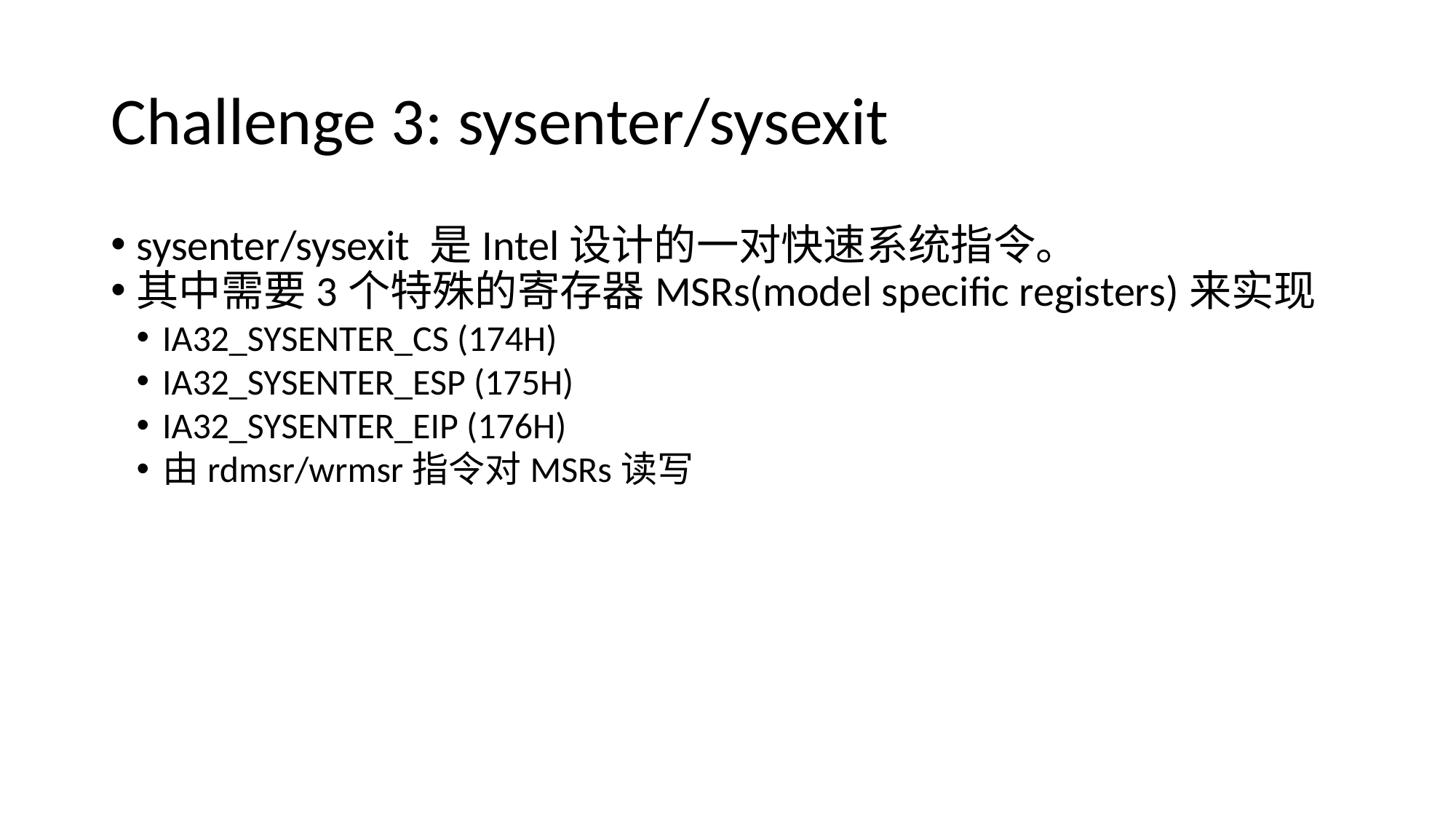

Challenge 3: sysenter/sysexit
sysenter/sysexit 是Intel设计的一对快速系统指令。
其中需要3个特殊的寄存器MSRs(model specific registers)来实现
IA32_SYSENTER_CS (174H)
IA32_SYSENTER_ESP (175H)
IA32_SYSENTER_EIP (176H)
由rdmsr/wrmsr指令对MSRs读写